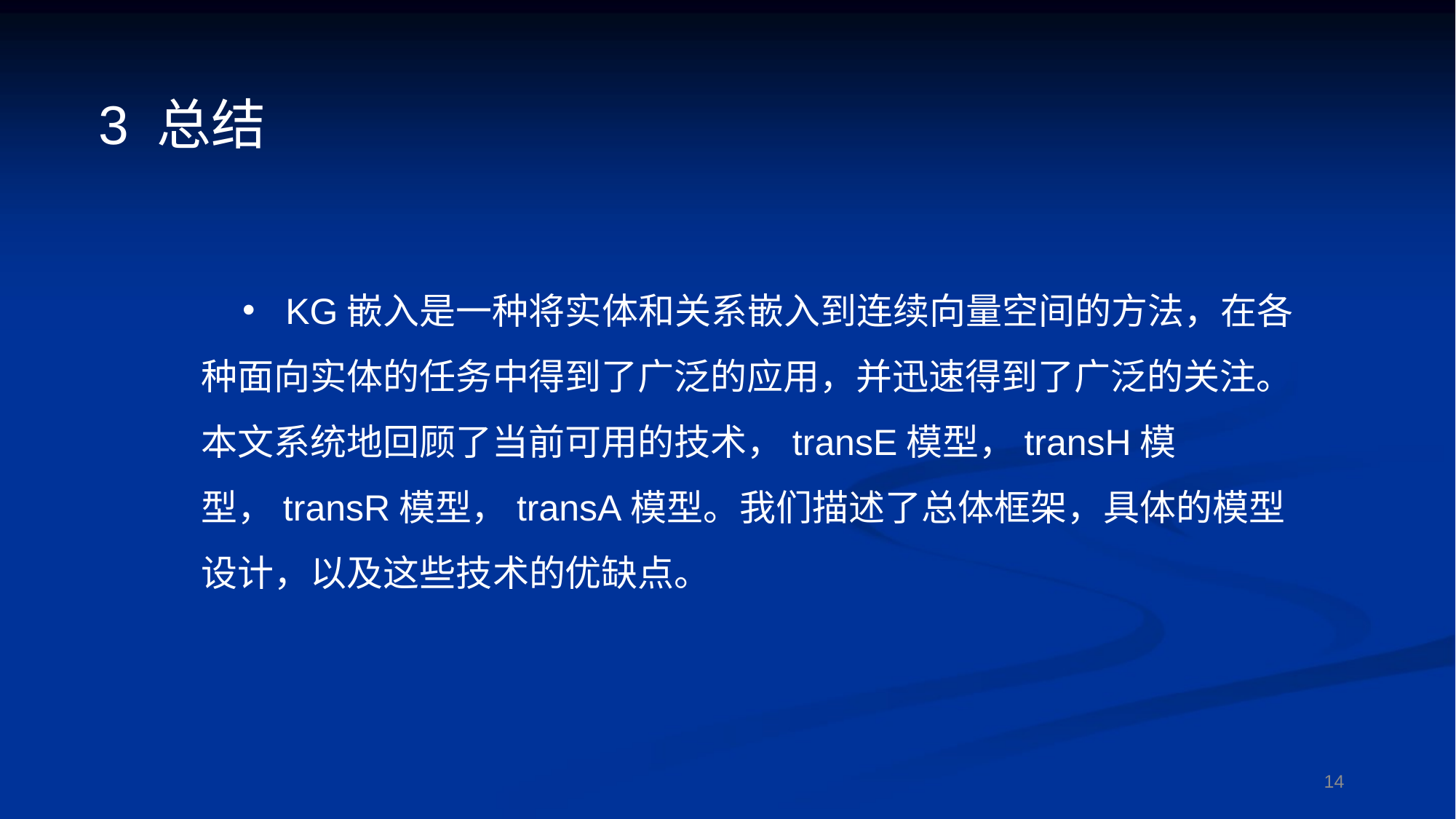

3 总结
   KG嵌入是一种将实体和关系嵌入到连续向量空间的方法，在各种面向实体的任务中得到了广泛的应用，并迅速得到了广泛的关注。本文系统地回顾了当前可用的技术，transE模型，transH模型，transR模型，transA模型。我们描述了总体框架，具体的模型设计，以及这些技术的优缺点。

14